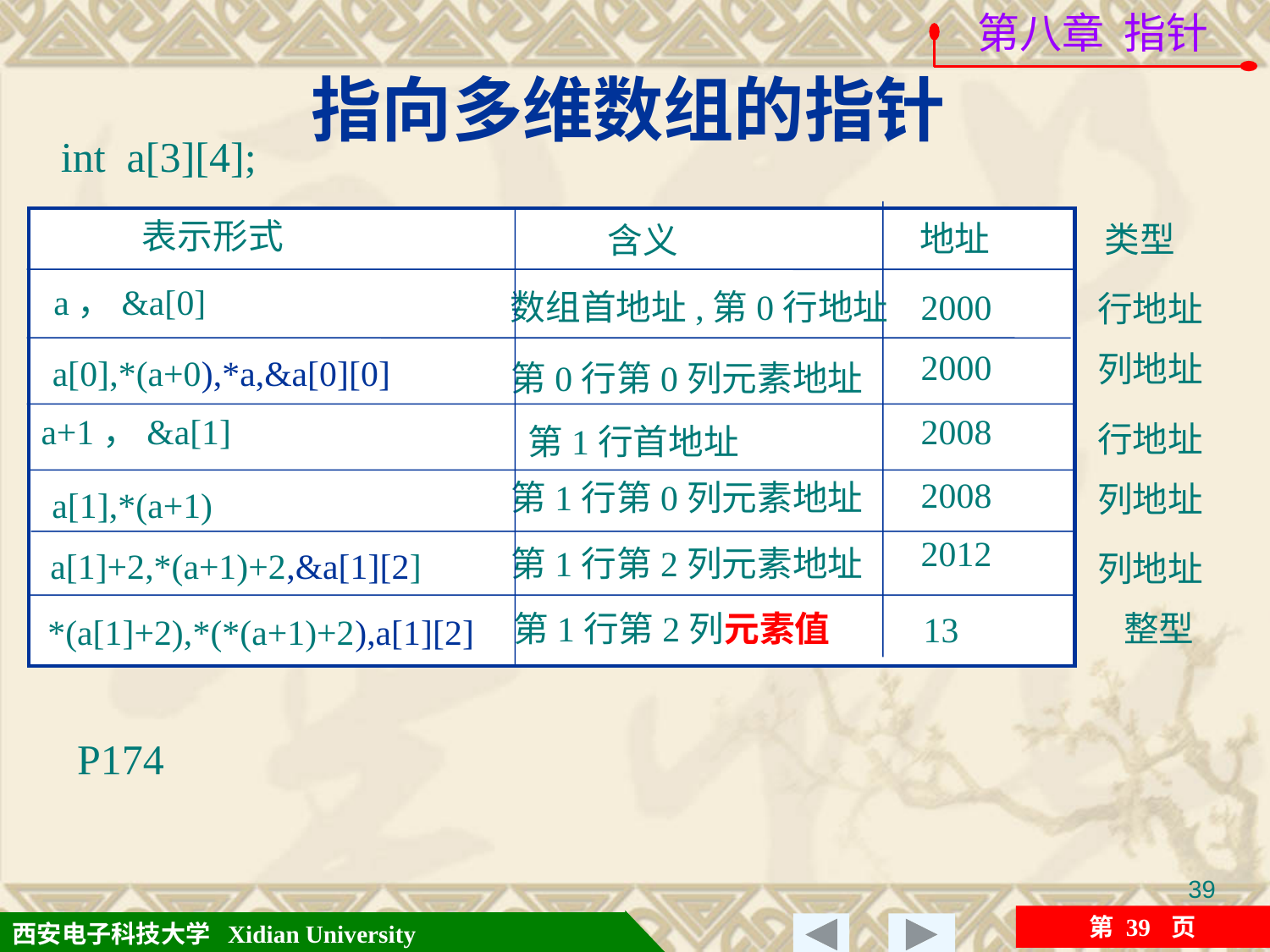

第八章  指针

指向多维数组的指针
int  a[3][4];

表示形式

地址
类型
含义

a，&a[0]
数组首地址,第0行地址
2000
行地址

2000
列地址
a[0],*(a+0),*a,&a[0][0]
第0行第0列元素地址
2008
a+1，&a[1]

行地址
第1行首地址
2008
第1行第0列元素地址

列地址
a[1],*(a+1)
2012

第1行第2列元素地址
a[1]+2,*(a+1)+2,&a[1][2]
列地址

第1行第2列元素值
整型
13
*(a[1]+2),*(*(a+1)+2),a[1][2]
P174
39